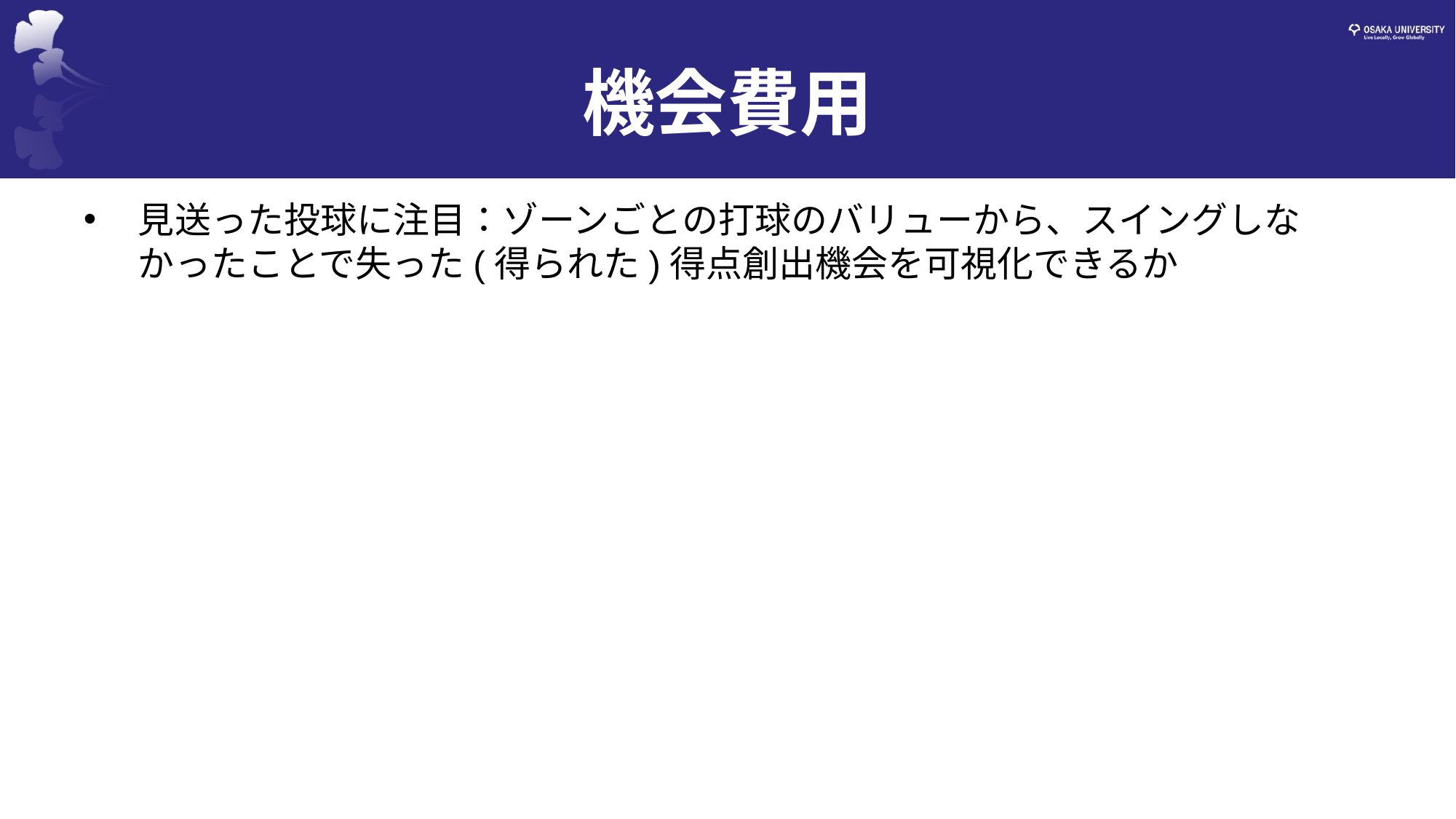

# 機会費用
見送った投球に注目：ゾーンごとの打球のバリューから、スイングしなかったことで失った(得られた)得点創出機会を可視化できるか